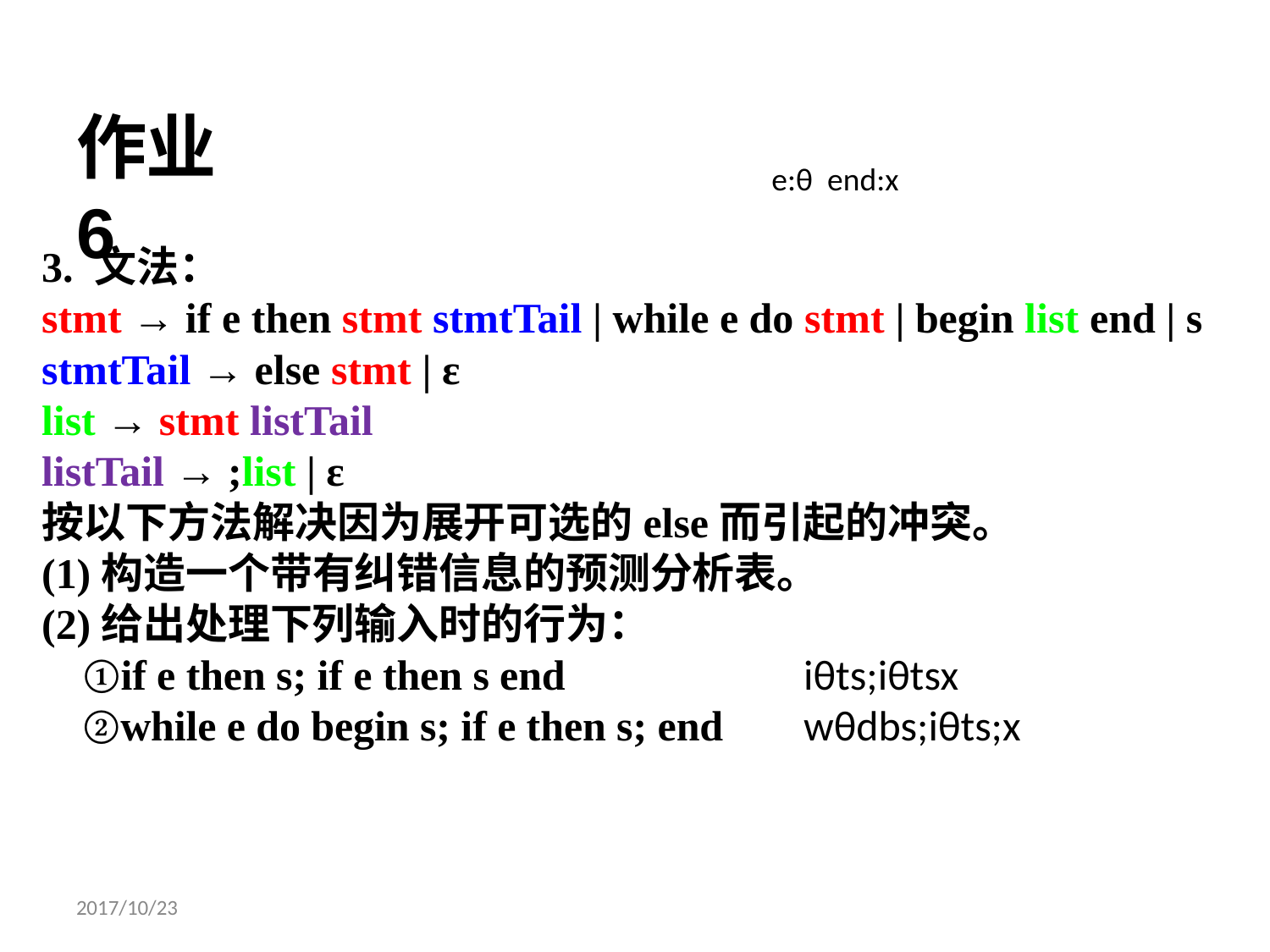

# 作业6
e:θ  end:x
3. 文法：
stmt → if e then stmt stmtTail | while e do stmt | begin list end | s
stmtTail → else stmt | ε
list → stmt listTail
listTail → ;list | ε
按以下方法解决因为展开可选的else而引起的冲突。
(1)构造一个带有纠错信息的预测分析表。
(2)给出处理下列输入时的行为：
    ①if e then s; if e then s end		iθts;iθtsx
    ②while e do begin s; if e then s; end	wθdbs;iθts;x
2017/10/23
88